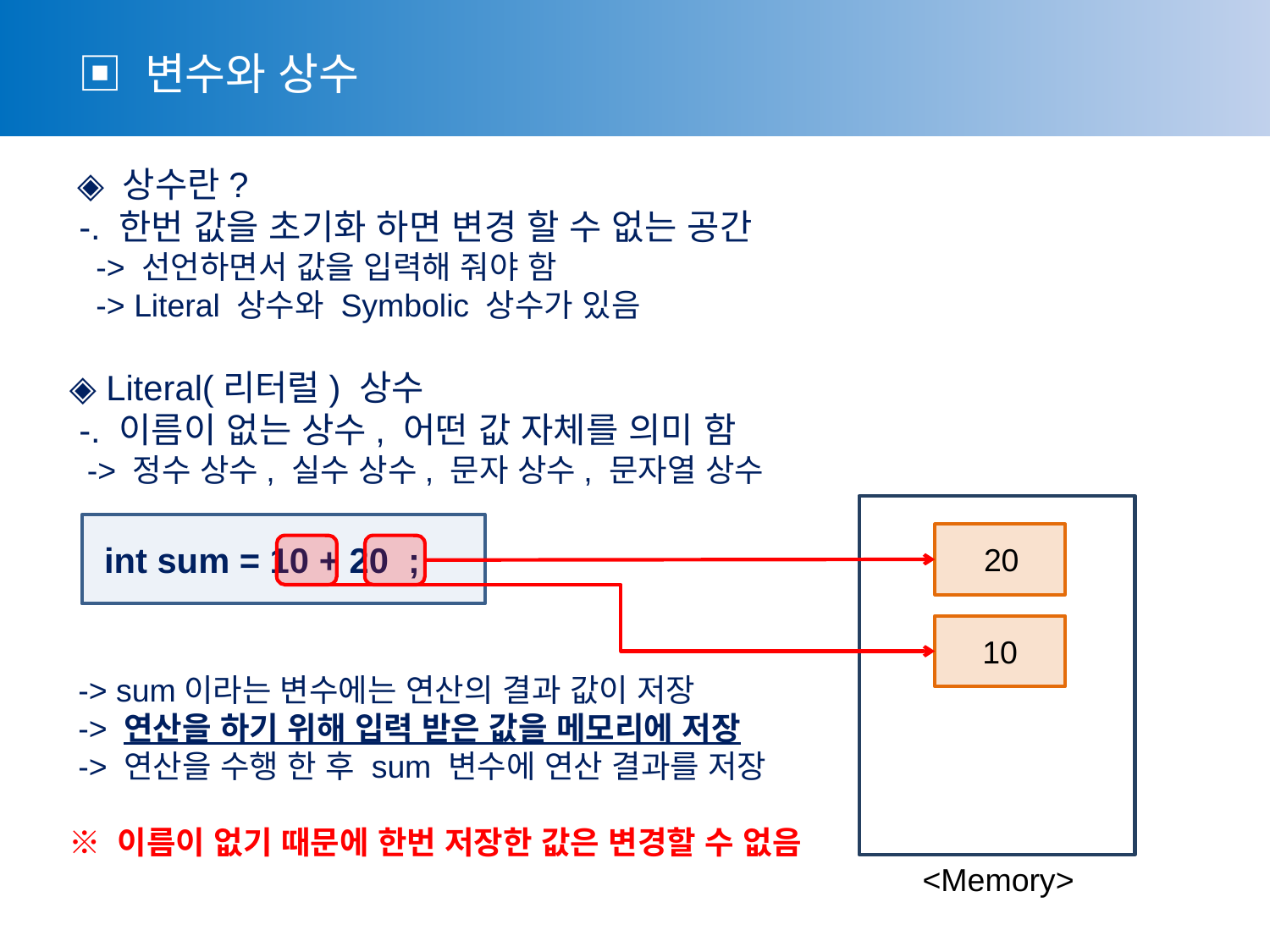

▣ 변수와 상수
 ◈ 상수란?
 -. 한번 값을 초기화 하면 변경 할 수 없는 공간
   -> 선언하면서 값을 입력해 줘야 함
   -> Literal 상수와 Symbolic 상수가 있음

◈ Literal(리터럴) 상수
 -. 이름이 없는 상수, 어떤 값 자체를 의미 함
  -> 정수 상수, 실수 상수, 문자 상수, 문자열 상수

<Memory>
 int sum = 10 + 20  ;

20
10

 -> sum이라는 변수에는 연산의 결과 값이 저장
 -> 연산을 하기 위해 입력 받은 값을 메모리에 저장
 -> 연산을 수행 한 후 sum 변수에 연산 결과를 저장

※ 이름이 없기 때문에 한번 저장한 값은 변경할 수 없음